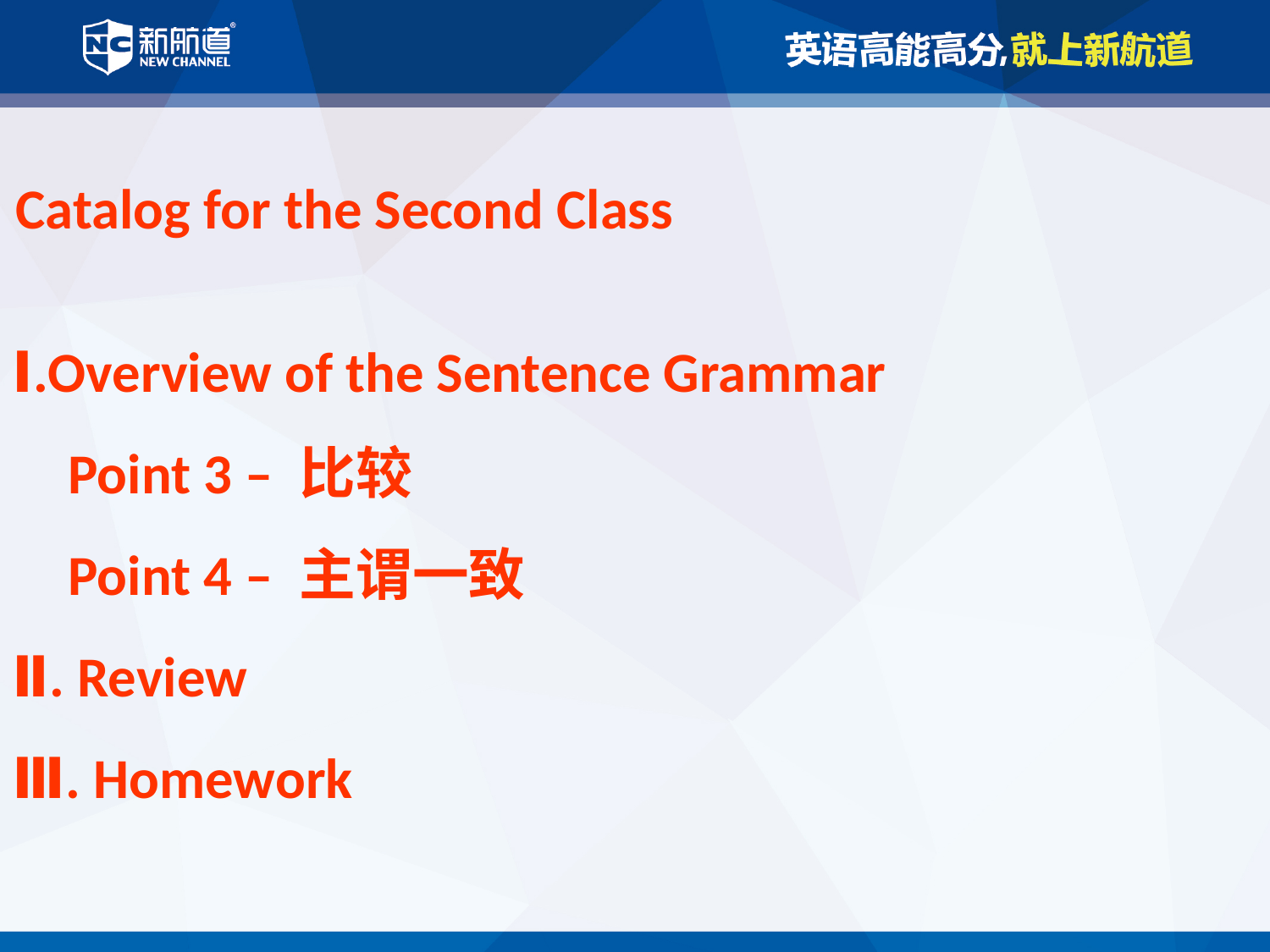

Catalog for the Second Class
Ⅰ.Overview of the Sentence Grammar
	Point 3 – 比较
	Point 4 – 主谓一致
Ⅱ. Review
Ⅲ. Homework